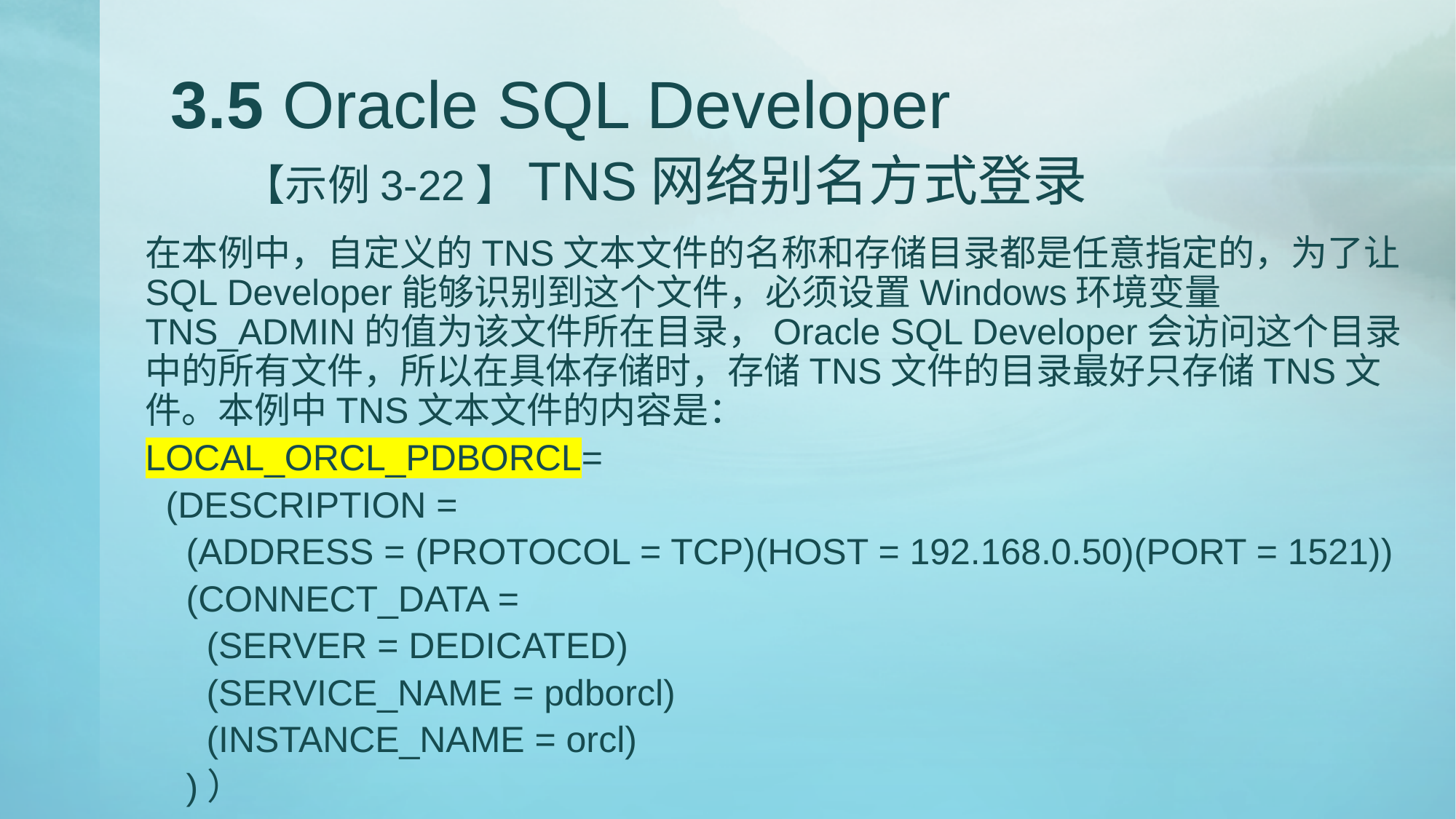

# 3.5 Oracle SQL Developer 【示例3-22】TNS网络别名方式登录
在本例中，自定义的TNS文本文件的名称和存储目录都是任意指定的，为了让SQL Developer能够识别到这个文件，必须设置Windows环境变量TNS_ADMIN的值为该文件所在目录，Oracle SQL Developer会访问这个目录中的所有文件，所以在具体存储时，存储TNS文件的目录最好只存储TNS文件。本例中TNS文本文件的内容是：
LOCAL_ORCL_PDBORCL=
  (DESCRIPTION =
    (ADDRESS = (PROTOCOL = TCP)(HOST = 192.168.0.50)(PORT = 1521))
    (CONNECT_DATA =
      (SERVER = DEDICATED)
      (SERVICE_NAME = pdborcl)
      (INSTANCE_NAME = orcl)
    )）